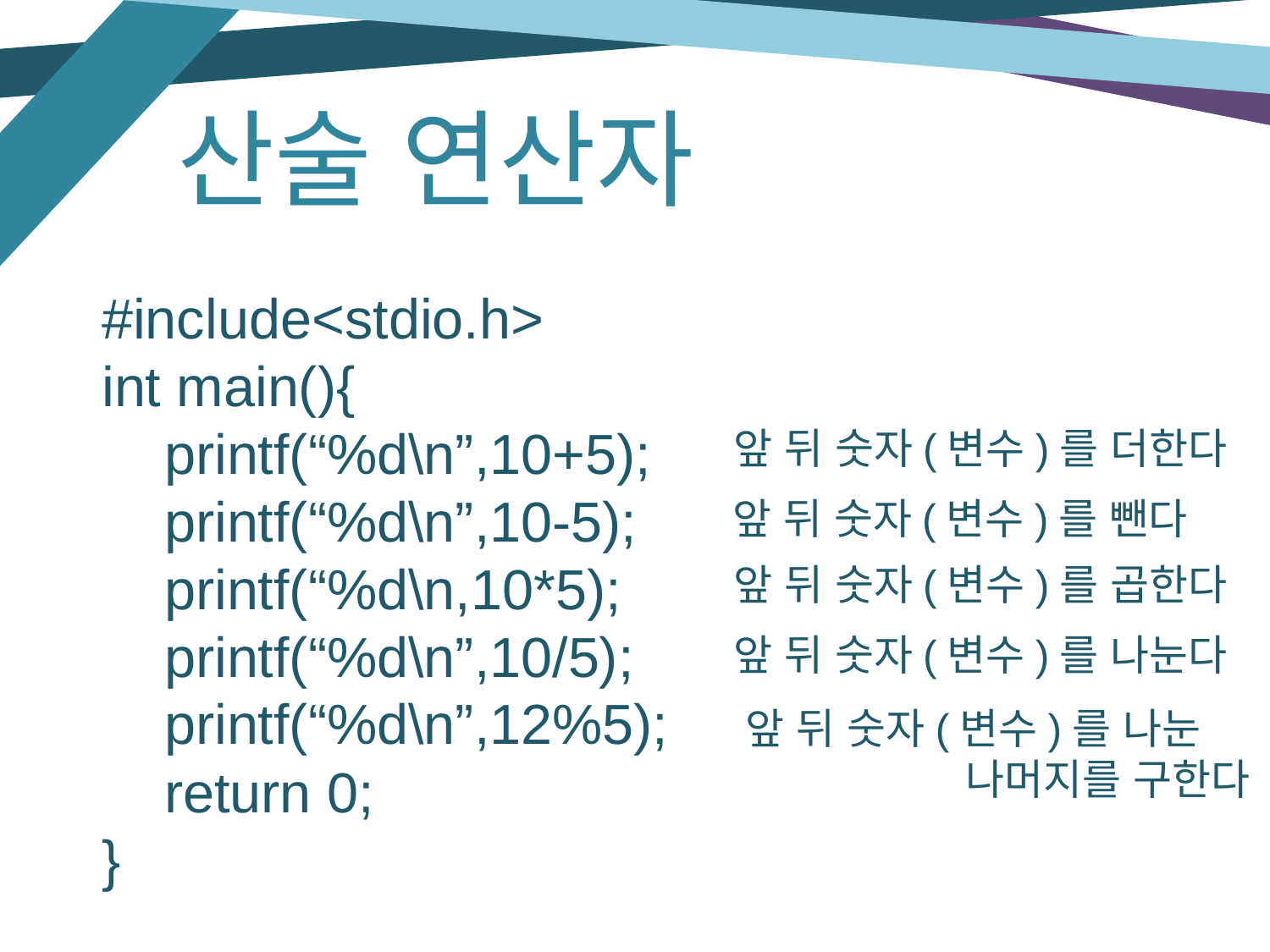

산술 연산자
#include<stdio.h>
int main(){
    printf(“%d\n”,10+5);
    printf(“%d\n”,10-5);
    printf(“%d\n,10*5);
    printf(“%d\n”,10/5);
    printf(“%d\n”,12%5);
    return 0;
}
앞 뒤 숫자(변수)를 더한다
앞 뒤 숫자(변수)를 뺀다
앞 뒤 숫자(변수)를 곱한다
앞 뒤 숫자(변수)를 나눈다
앞 뒤 숫자(변수)를 나눈
	       나머지를 구한다